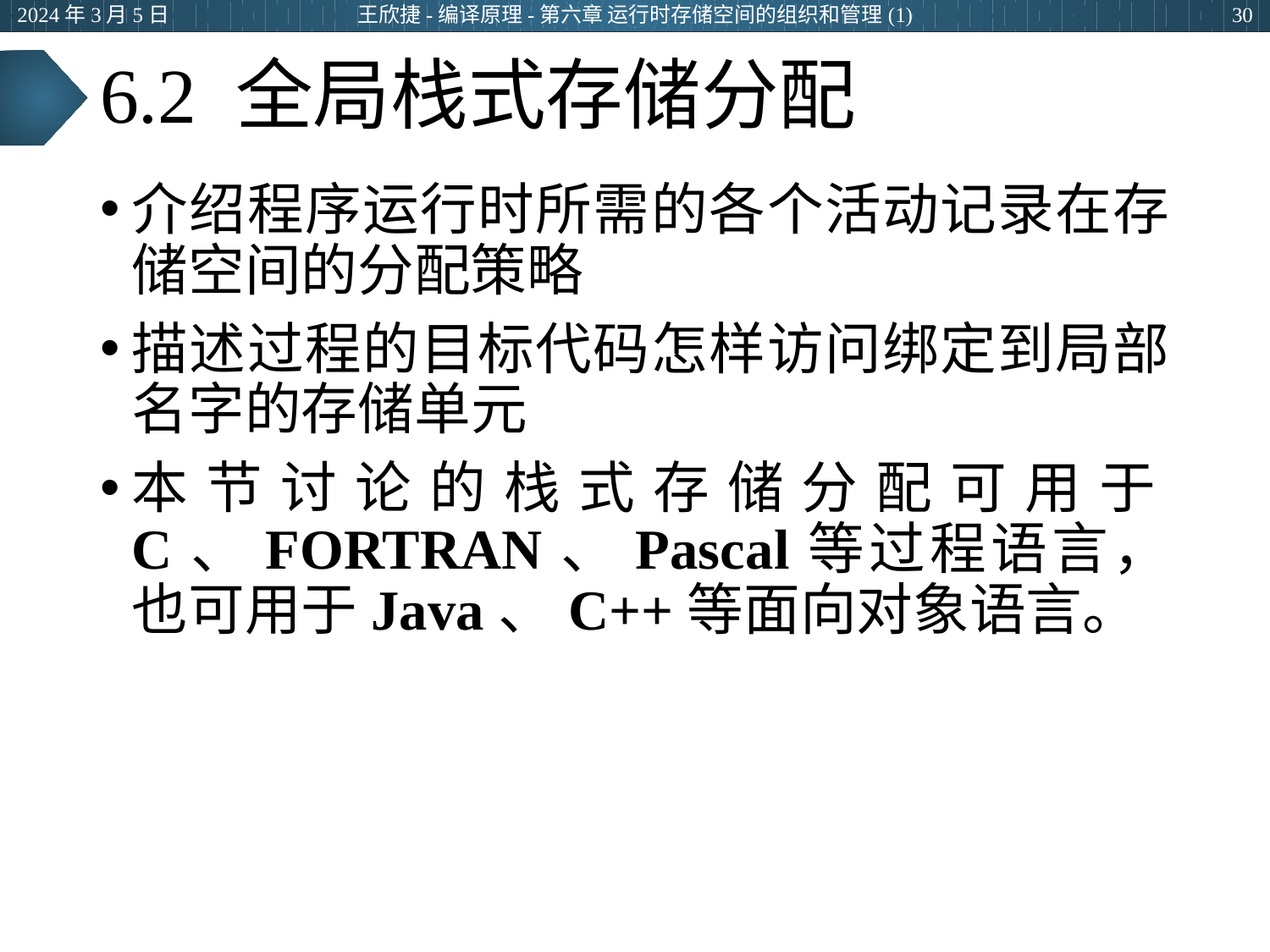

2024年3月5日
王欣捷-编译原理-第六章 运行时存储空间的组织和管理(1)
30
# 6.2 全局栈式存储分配
介绍程序运行时所需的各个活动记录在存储空间的分配策略
描述过程的目标代码怎样访问绑定到局部名字的存储单元
本节讨论的栈式存储分配可用于C、FORTRAN、Pascal等过程语言，也可用于Java、C++等面向对象语言。